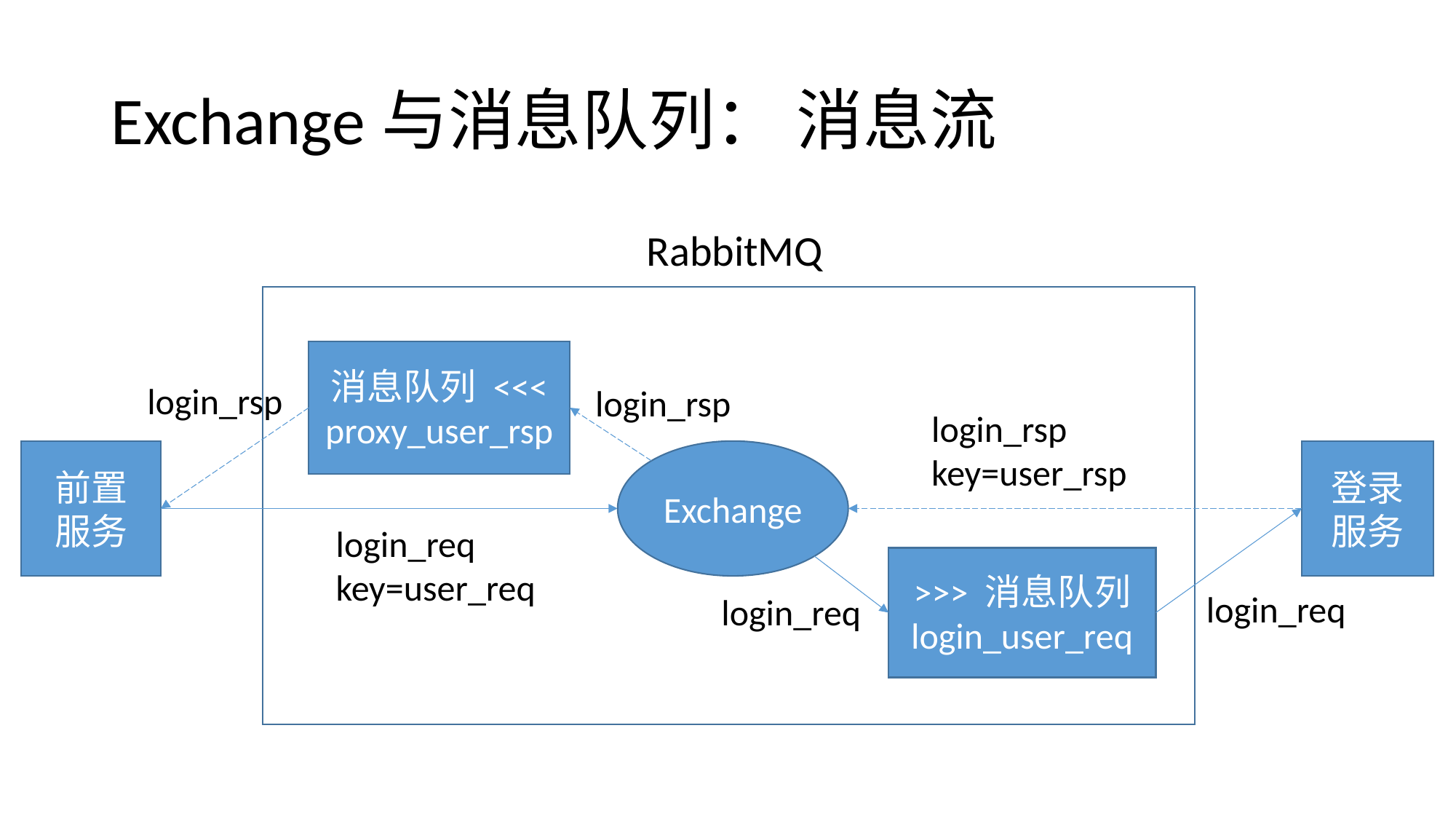

# Exchange与消息队列： 消息流
RabbitMQ

消息队列 <<<
proxy_user_rsp
login_rsp
login_rsp
login_rsp
key=user_rsp
前置
服务
Exchange
登录
服务
login_req
key=user_req
>>> 消息队列
login_user_req
login_req
login_req